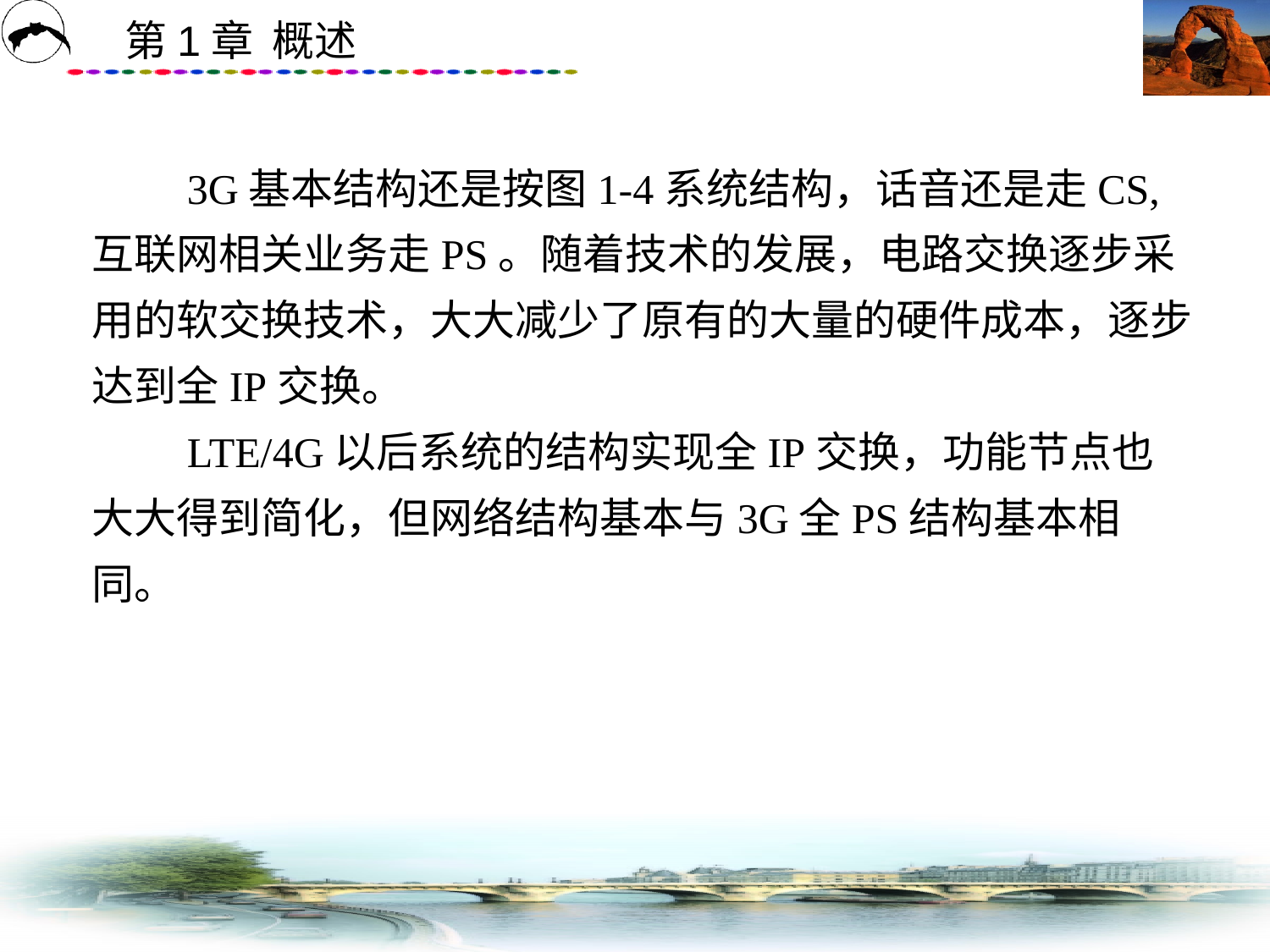

# 3G基本结构还是按图1-4系统结构，话音还是走CS,互联网相关业务走PS。随着技术的发展，电路交换逐步采用的软交换技术，大大减少了原有的大量的硬件成本，逐步达到全IP交换。 　　LTE/4G以后系统的结构实现全IP交换，功能节点也大大得到简化，但网络结构基本与3G全PS结构基本相同。